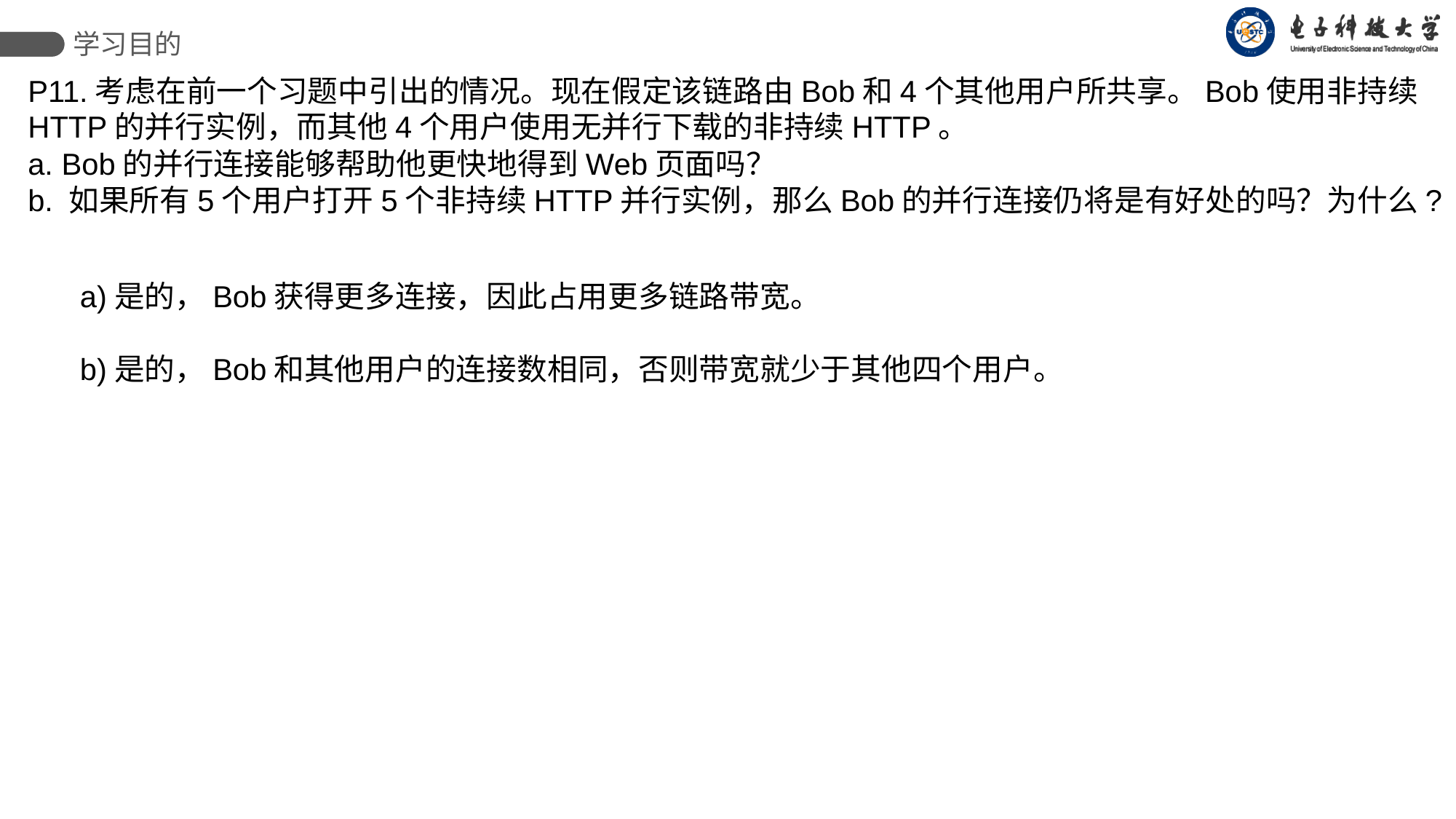

学习目的
P11.考虑在前一个习题中引出的情况。现在假定该链路由Bob和4个其他用户所共享。Bob使用非持续
HTTP的并行实例，而其他4个用户使用无并行下载的非持续HTTP。
a. Bob的并行连接能够帮助他更快地得到Web页面吗？
b. 如果所有5个用户打开5个非持续HTTP并行实例，那么Bob的并行连接仍将是有好处的吗？为什么?
a)是的，Bob获得更多连接，因此占用更多链路带宽。

b)是的，Bob和其他用户的连接数相同，否则带宽就少于其他四个用户。